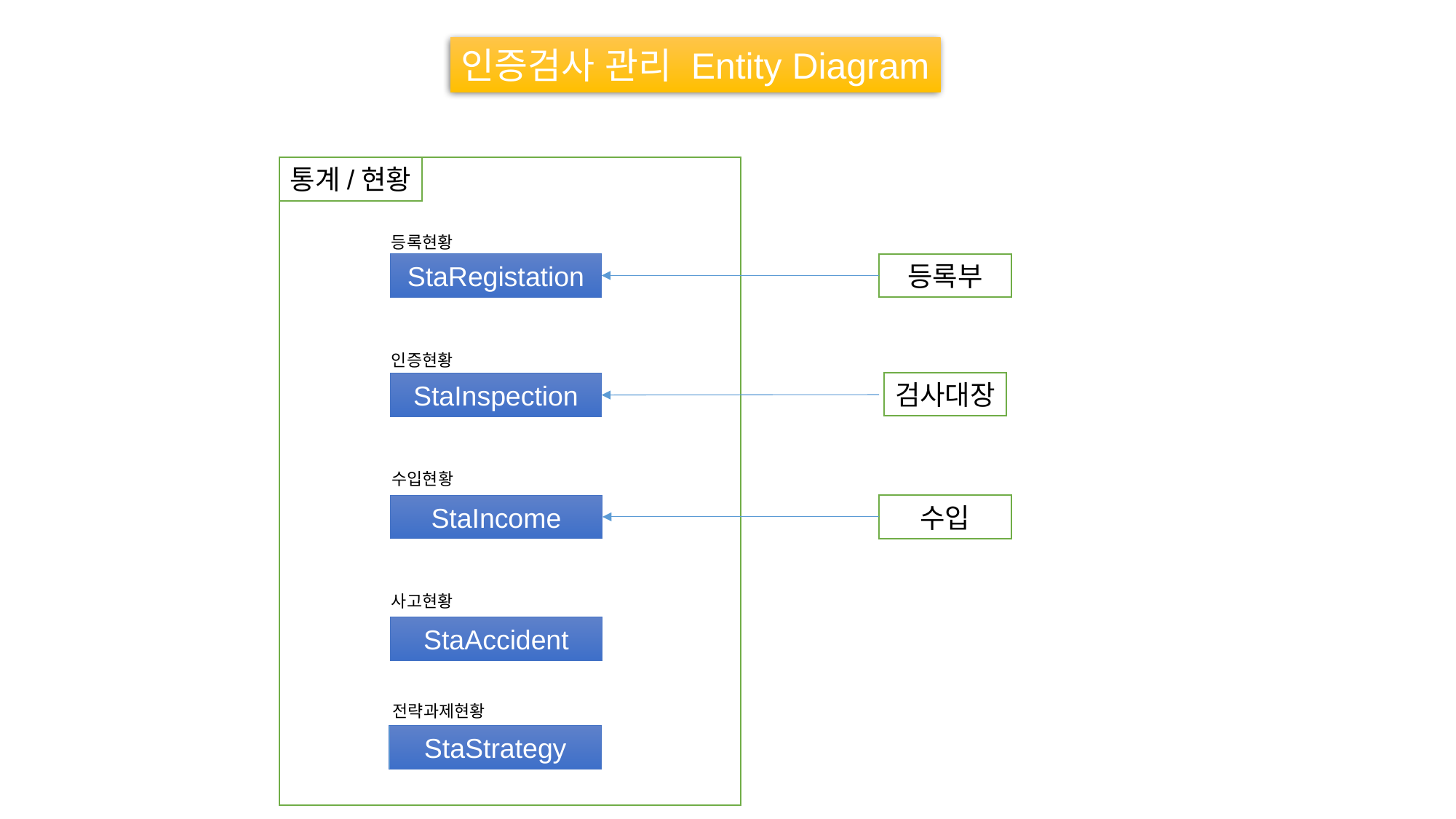

인증검사 관리 Entity Diagram

통계/현황
등록현황
StaRegistation
등록부
인증현황
검사대장
StaInspection
수입현황
StaIncome
수입
사고현황
StaAccident
전략과제현황
StaStrategy